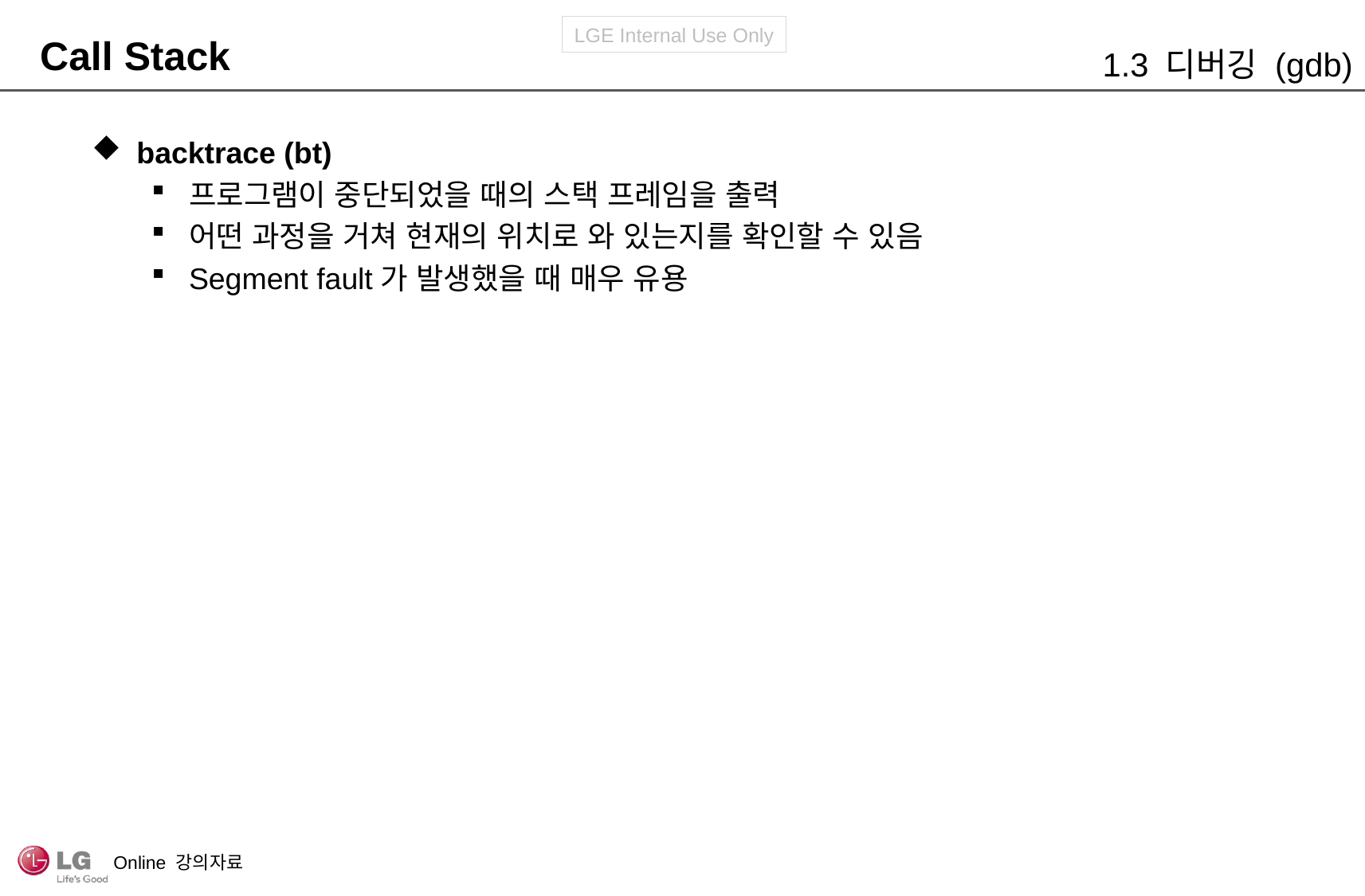

Call Stack

1.3 디버깅 (gdb)

backtrace (bt)
프로그램이 중단되었을 때의 스택 프레임을 출력
어떤 과정을 거쳐 현재의 위치로 와 있는지를 확인할 수 있음
Segment fault가 발생했을 때 매우 유용